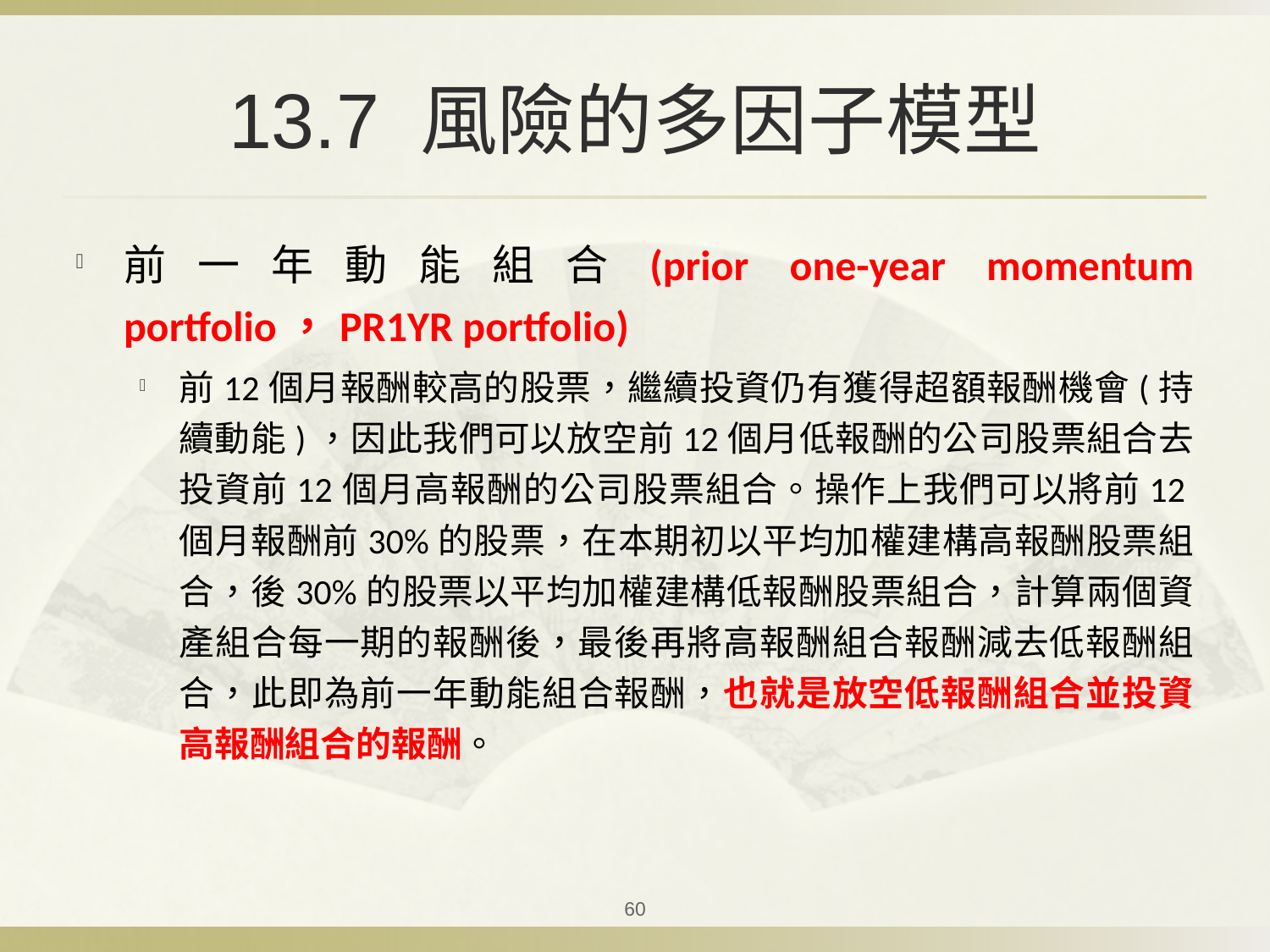

# 13.7 風險的多因子模型
前一年動能組合(prior one-year momentum portfolio，PR1YR portfolio)
前12個月報酬較高的股票，繼續投資仍有獲得超額報酬機會(持續動能)，因此我們可以放空前12個月低報酬的公司股票組合去投資前12個月高報酬的公司股票組合。操作上我們可以將前12個月報酬前30%的股票，在本期初以平均加權建構高報酬股票組合，後30%的股票以平均加權建構低報酬股票組合，計算兩個資產組合每一期的報酬後，最後再將高報酬組合報酬減去低報酬組合，此即為前一年動能組合報酬，也就是放空低報酬組合並投資高報酬組合的報酬。

60